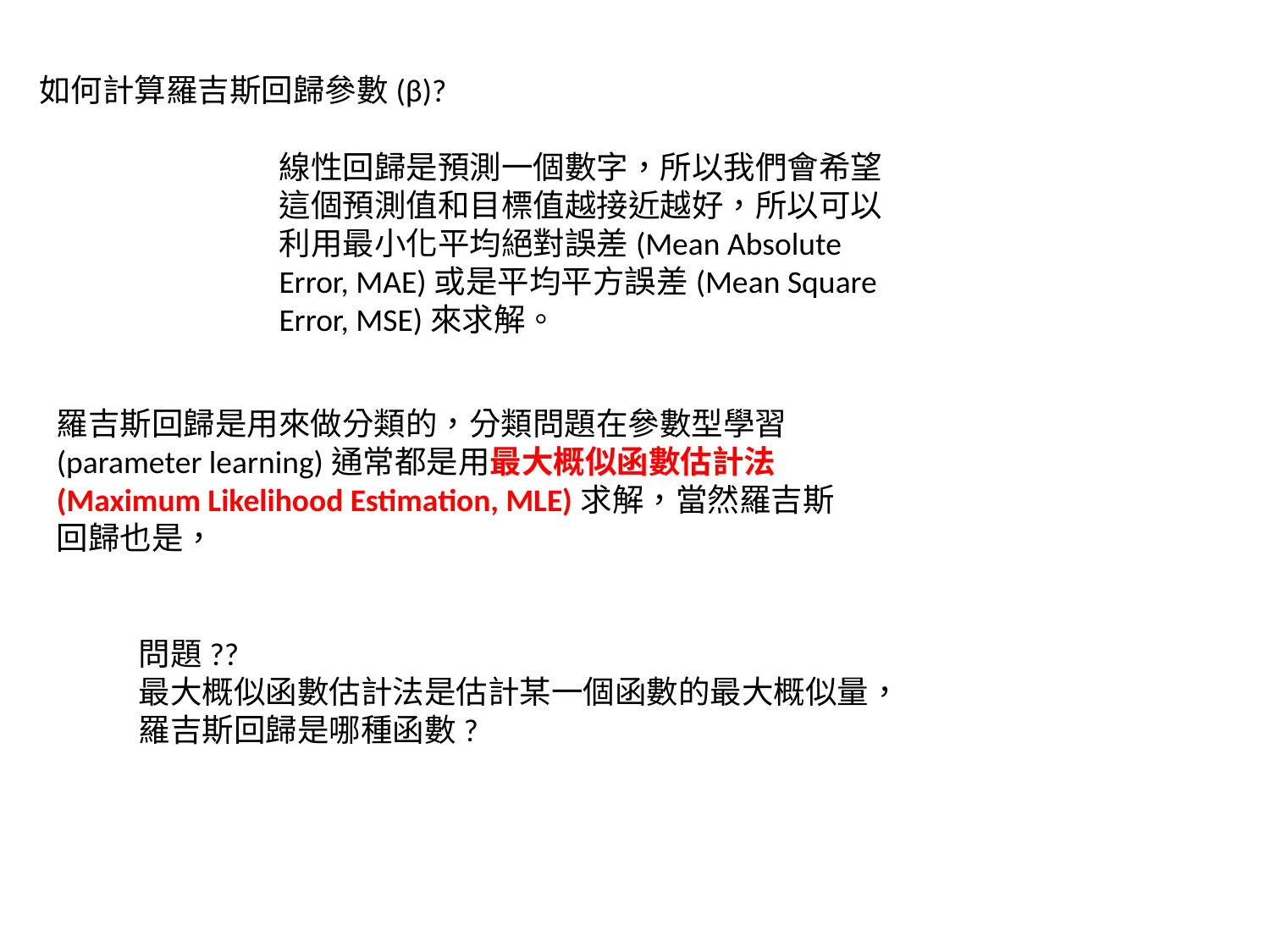

如何計算羅吉斯回歸參數(β)?
線性回歸是預測一個數字，所以我們會希望這個預測值和目標值越接近越好，所以可以利用最小化平均絕對誤差(Mean Absolute Error, MAE)或是平均平方誤差(Mean Square Error, MSE)來求解。
羅吉斯回歸是用來做分類的，分類問題在參數型學習(parameter learning)通常都是用最大概似函數估計法 (Maximum Likelihood Estimation, MLE)求解，當然羅吉斯回歸也是，
問題??
最大概似函數估計法是估計某一個函數的最大概似量，
羅吉斯回歸是哪種函數?